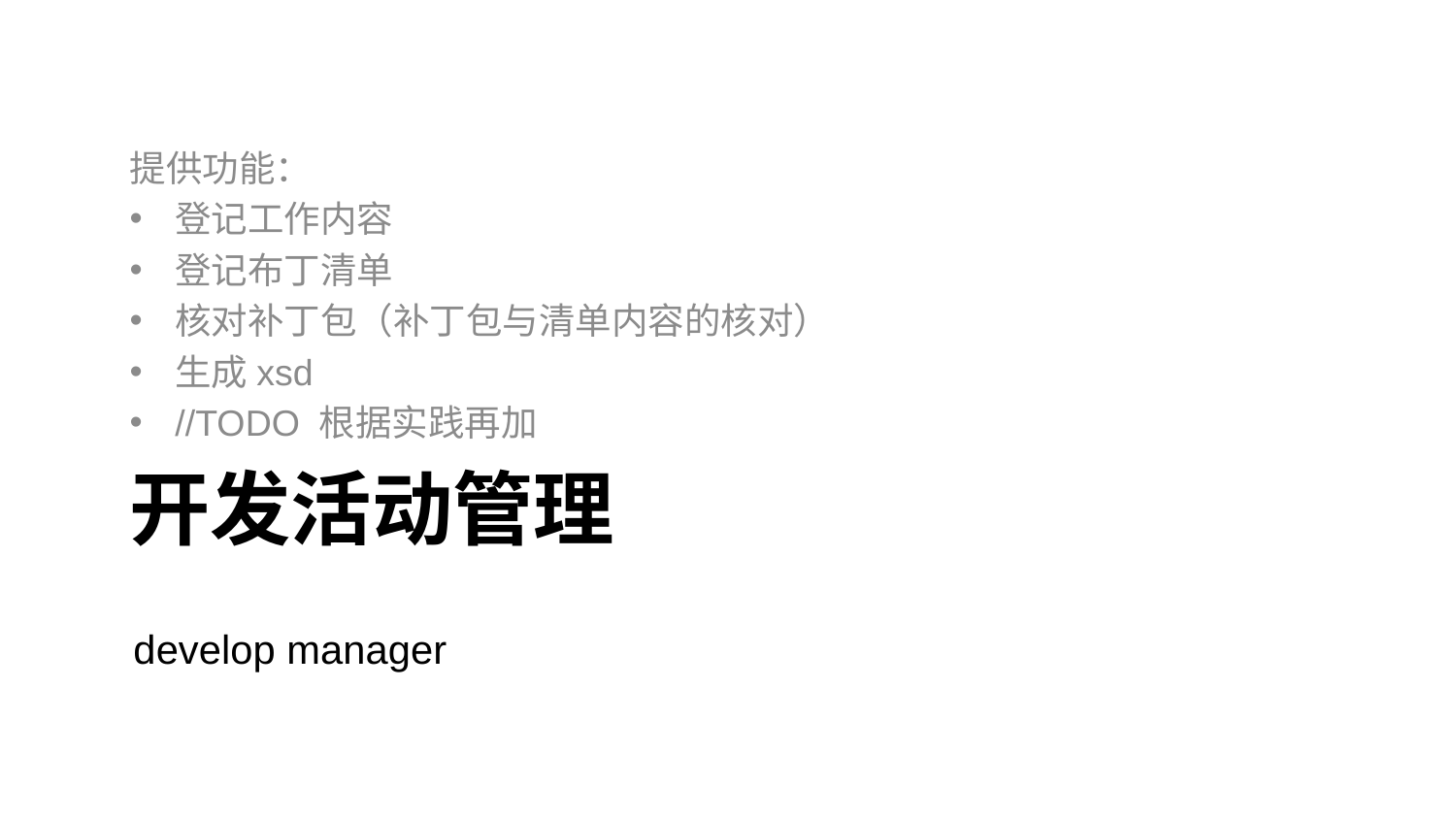

提供功能：
登记工作内容
登记布丁清单
核对补丁包（补丁包与清单内容的核对）
生成xsd
//TODO 根据实践再加
# 开发活动管理
develop manager